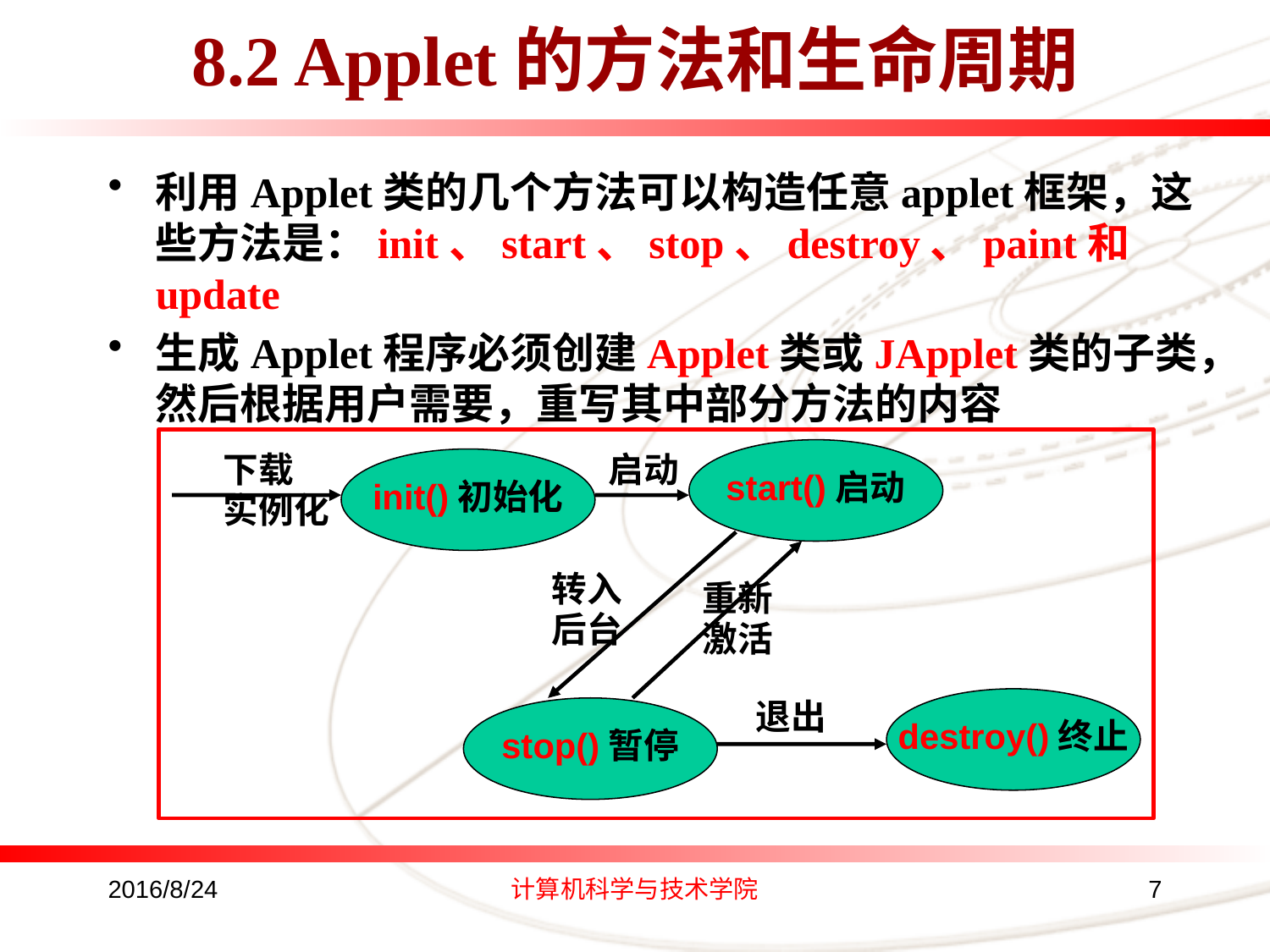

# 8.2 Applet的方法和生命周期
利用Applet类的几个方法可以构造任意applet框架，这些方法是：init、start、stop、destroy、paint和update
生成Applet程序必须创建Applet类或JApplet类的子类，然后根据用户需要，重写其中部分方法的内容

start()启动
下载
实例化
init()初始化
启动

转入
后台
重新
激活
destroy()终止
退出
stop()暂停

2016/8/24
计算机科学与技术学院
7